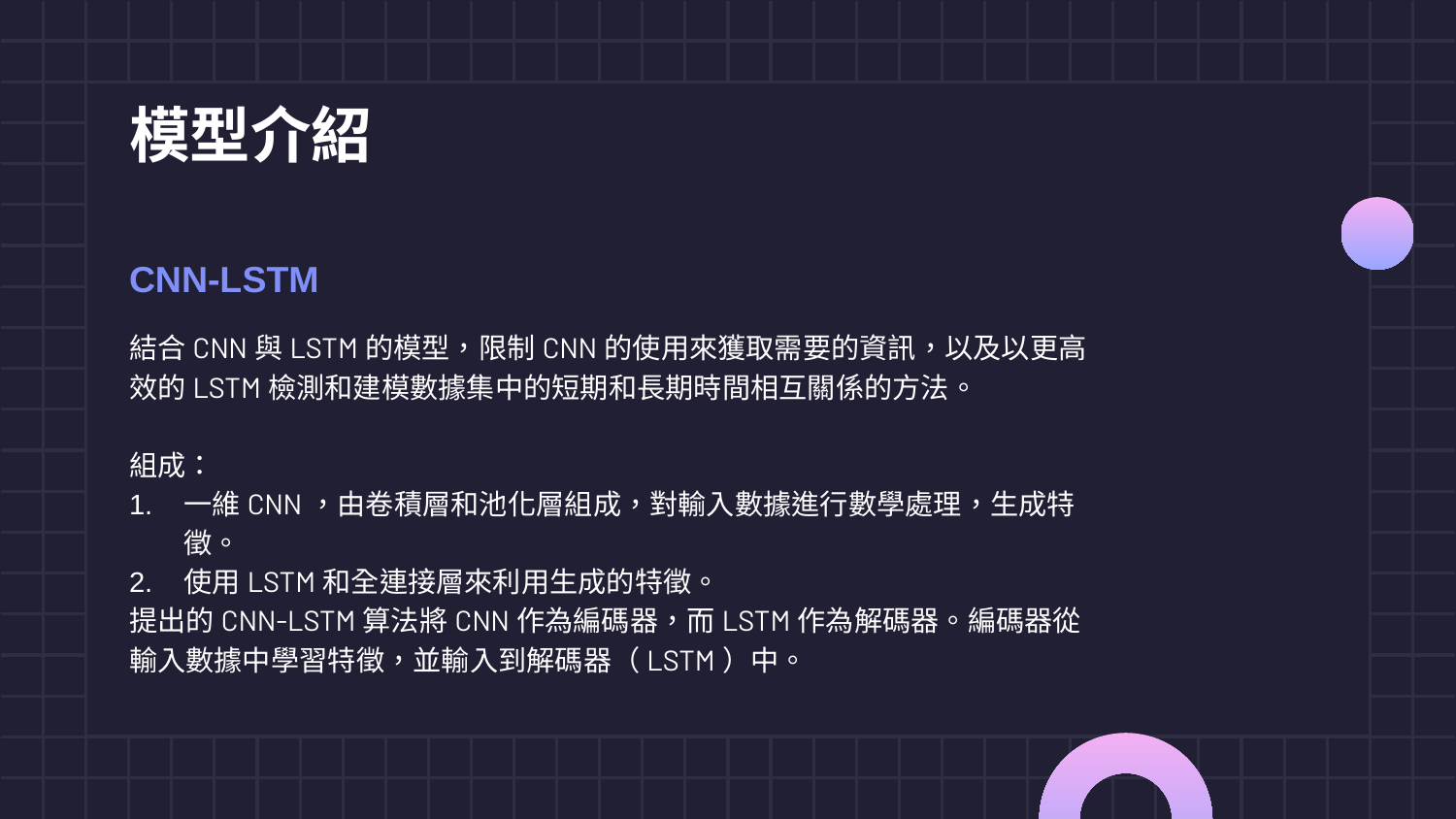

# 模型介紹

CNN-LSTM
結合CNN與LSTM的模型，限制CNN的使用來獲取需要的資訊，以及以更高效的LSTM檢測和建模數據集中的短期和長期時間相互關係的方法。

組成：
一維CNN，由卷積層和池化層組成，對輸入數據進行數學處理，生成特徵。
使用LSTM和全連接層來利用生成的特徵。
提出的CNN-LSTM算法將CNN作為編碼器，而LSTM作為解碼器。編碼器從輸入數據中學習特徵，並輸入到解碼器（LSTM）中。